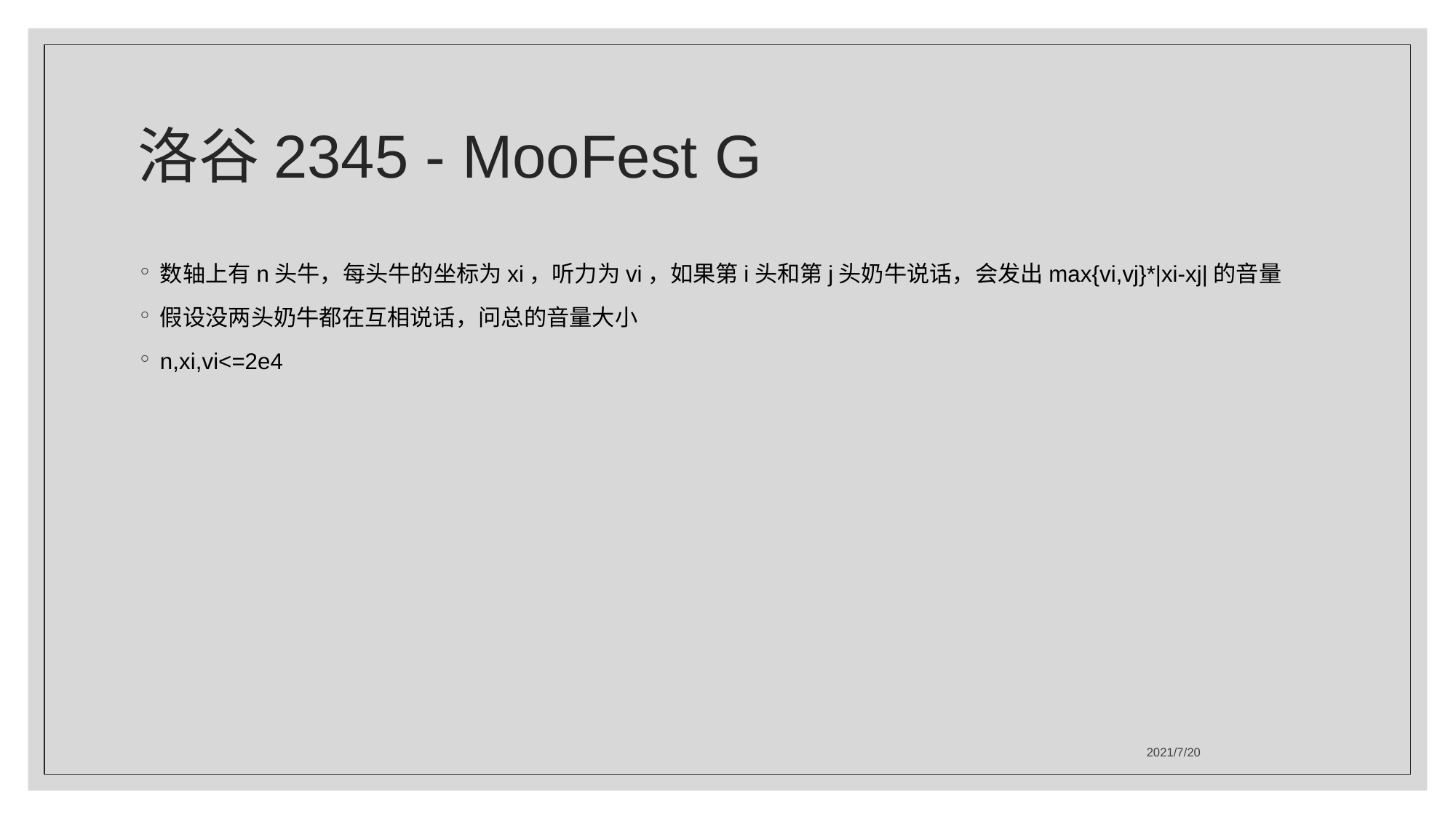

# 洛谷2345 - MooFest G
数轴上有n头牛，每头牛的坐标为xi，听力为vi，如果第i头和第j头奶牛说话，会发出max{vi,vj}*|xi-xj|的音量
假设没两头奶牛都在互相说话，问总的音量大小
n,xi,vi<=2e4
2021/7/20